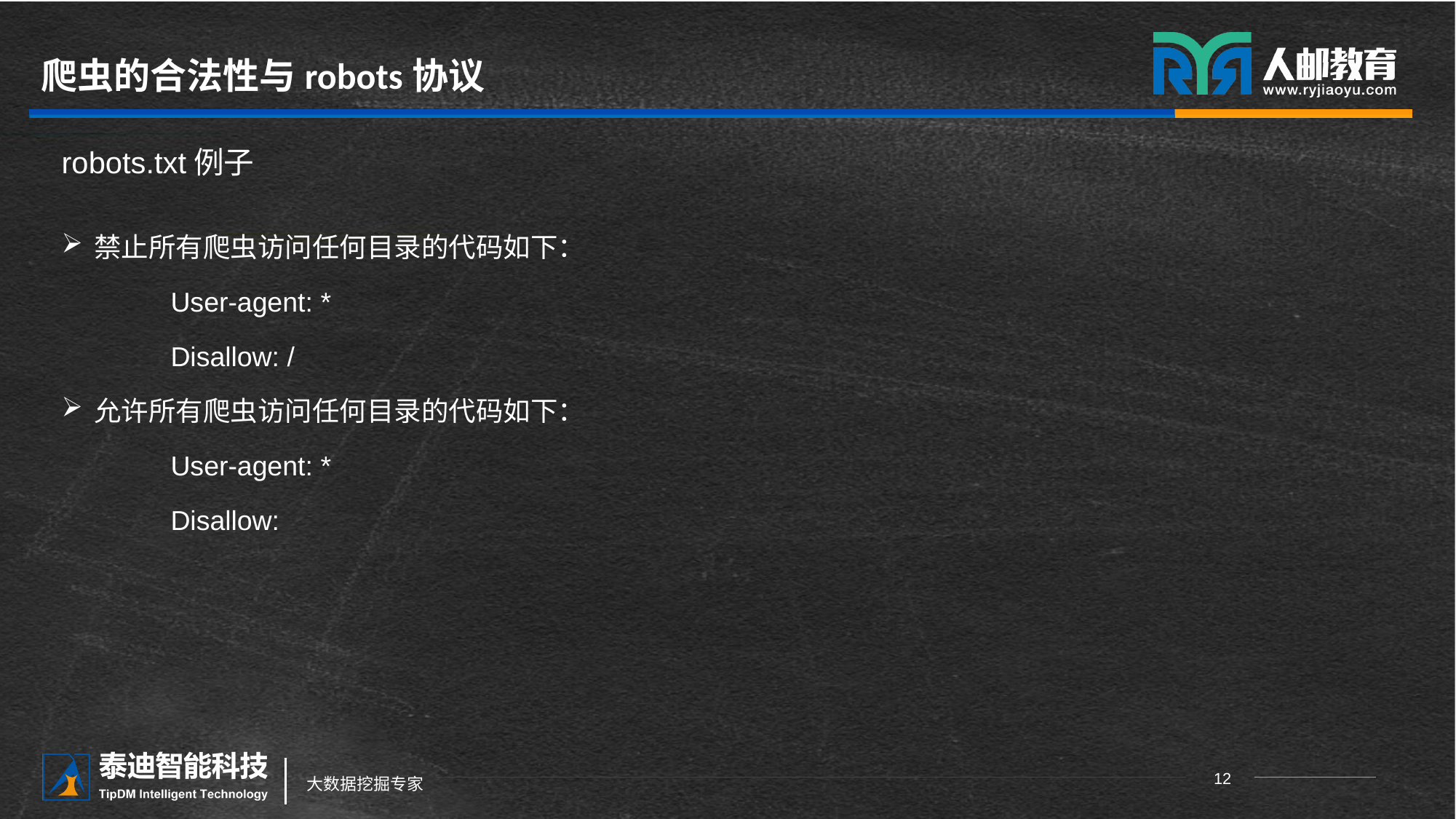

# 爬虫的合法性与robots协议
robots.txt例子
禁止所有爬虫访问任何目录的代码如下：
	User-agent: *
	Disallow: /
允许所有爬虫访问任何目录的代码如下：
	User-agent: *
	Disallow: